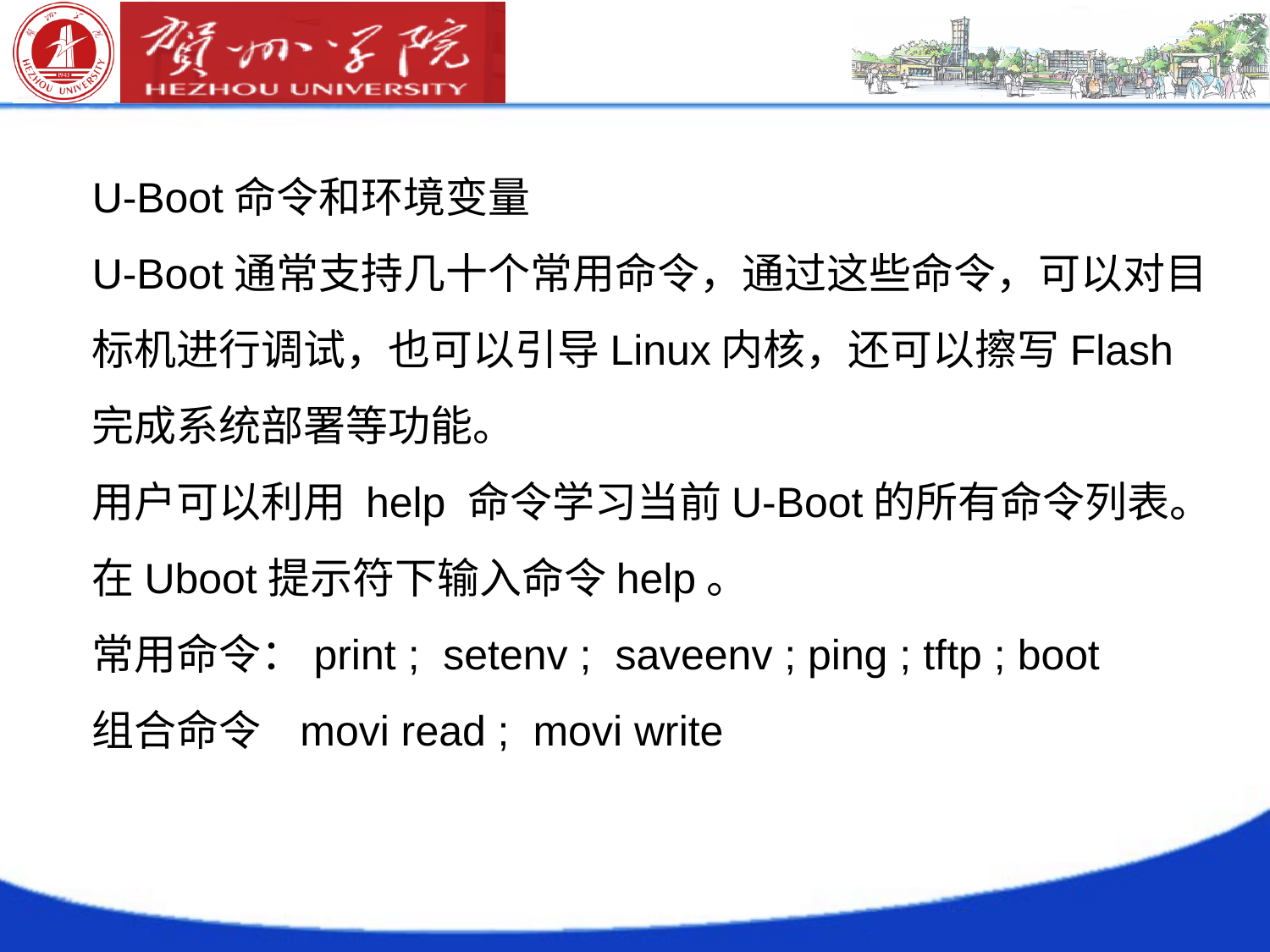

U-Boot命令和环境变量
U-Boot通常支持几十个常用命令，通过这些命令，可以对目标机进行调试，也可以引导Linux内核，还可以擦写Flash完成系统部署等功能。
用户可以利用 help 命令学习当前U-Boot的所有命令列表。在Uboot提示符下输入命令help。
常用命令：print ;  setenv ;  saveenv ; ping ; tftp ; boot
组合命令   movi read ;  movi write